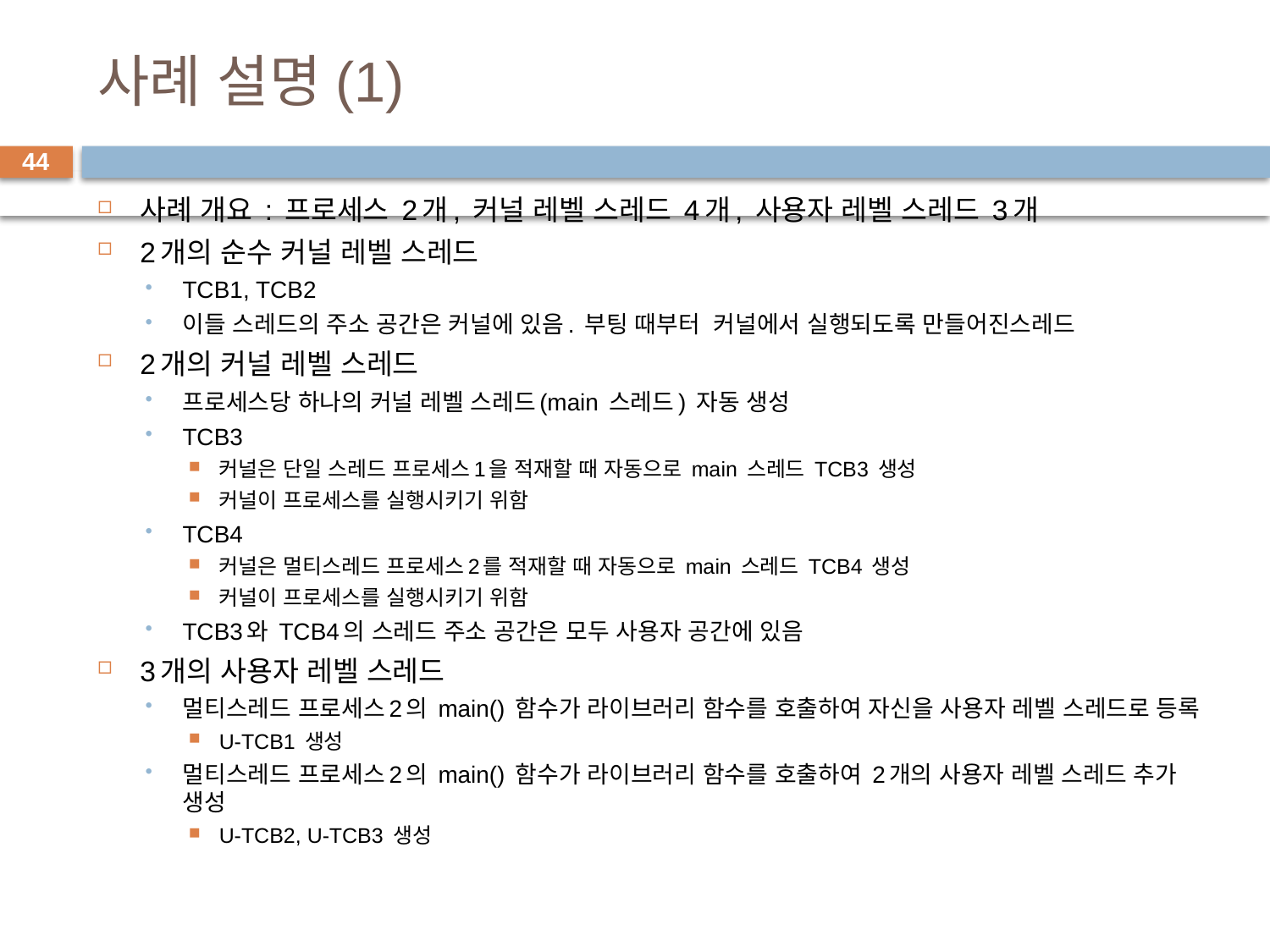

# 사례 설명(1)
44
사례 개요 : 프로세스 2개, 커널 레벨 스레드 4개, 사용자 레벨 스레드 3개
2개의 순수 커널 레벨 스레드
TCB1, TCB2
이들 스레드의 주소 공간은 커널에 있음. 부팅 때부터  커널에서 실행되도록 만들어진스레드
2개의 커널 레벨 스레드
프로세스당 하나의 커널 레벨 스레드(main 스레드) 자동 생성
TCB3
커널은 단일 스레드 프로세스1을 적재할 때 자동으로 main 스레드 TCB3 생성
커널이 프로세스를 실행시키기 위함
TCB4
커널은 멀티스레드 프로세스2를 적재할 때 자동으로 main 스레드 TCB4 생성
커널이 프로세스를 실행시키기 위함
TCB3와 TCB4의 스레드 주소 공간은 모두 사용자 공간에 있음
3개의 사용자 레벨 스레드
멀티스레드 프로세스2의 main() 함수가 라이브러리 함수를 호출하여 자신을 사용자 레벨 스레드로 등록
U-TCB1 생성
멀티스레드 프로세스2의 main() 함수가 라이브러리 함수를 호출하여 2개의 사용자 레벨 스레드 추가 생성
U-TCB2, U-TCB3 생성